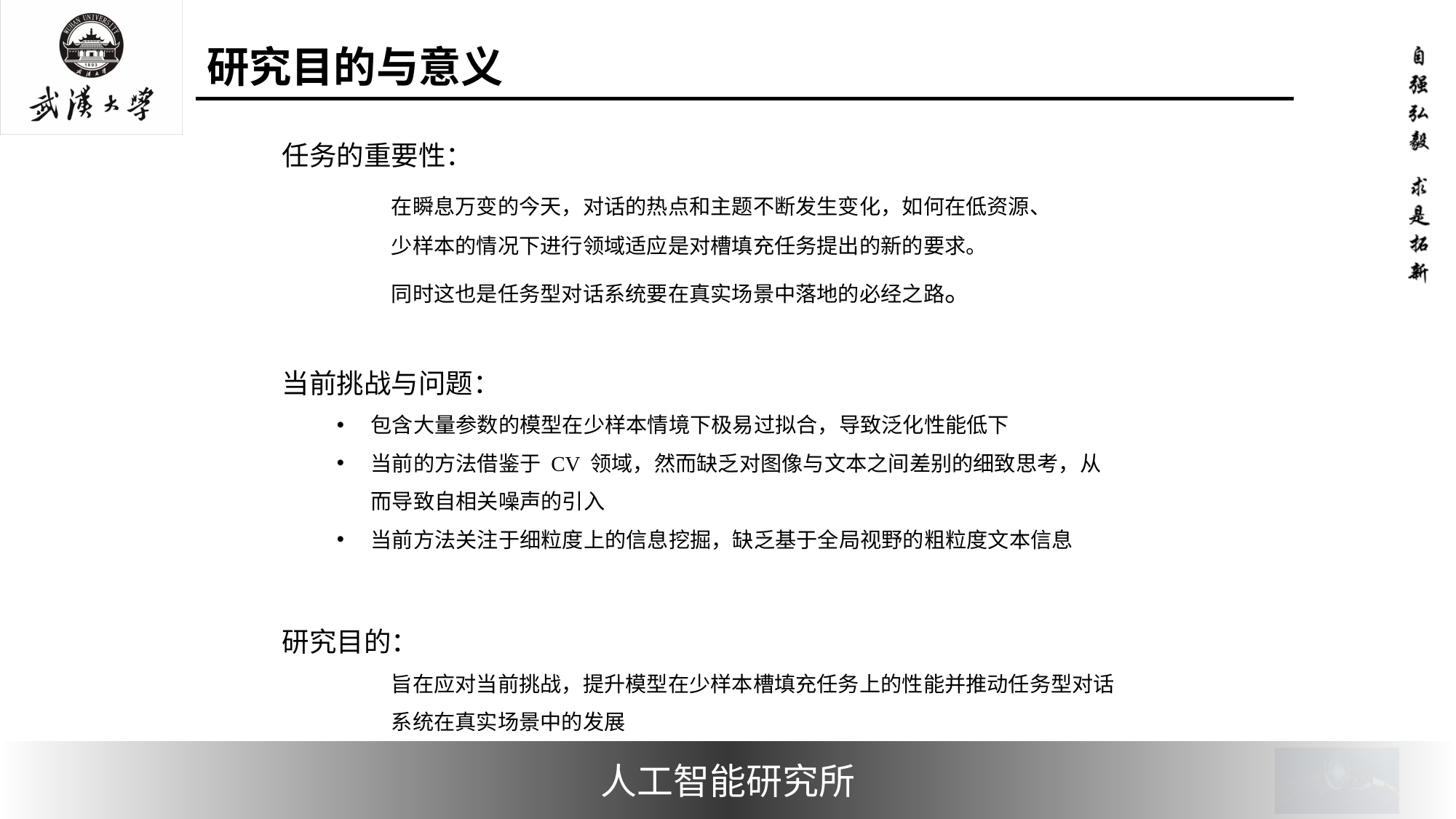

# 研究目的与意义
任务的重要性：
	在瞬息万变的今天，对话的热点和主题不断发生变化，如何在低资源、
	少样本的情况下进行领域适应是对槽填充任务提出的新的要求。
	同时这也是任务型对话系统要在真实场景中落地的必经之路。

当前挑战与问题：
包含大量参数的模型在少样本情境下极易过拟合，导致泛化性能低下
当前的方法借鉴于 CV 领域，然而缺乏对图像与文本之间差别的细致思考，从而导致自相关噪声的引入
当前方法关注于细粒度上的信息挖掘，缺乏基于全局视野的粗粒度文本信息

研究目的：
	旨在应对当前挑战，提升模型在少样本槽填充任务上的性能并推动任务型对话	系统在真实场景中的发展
10